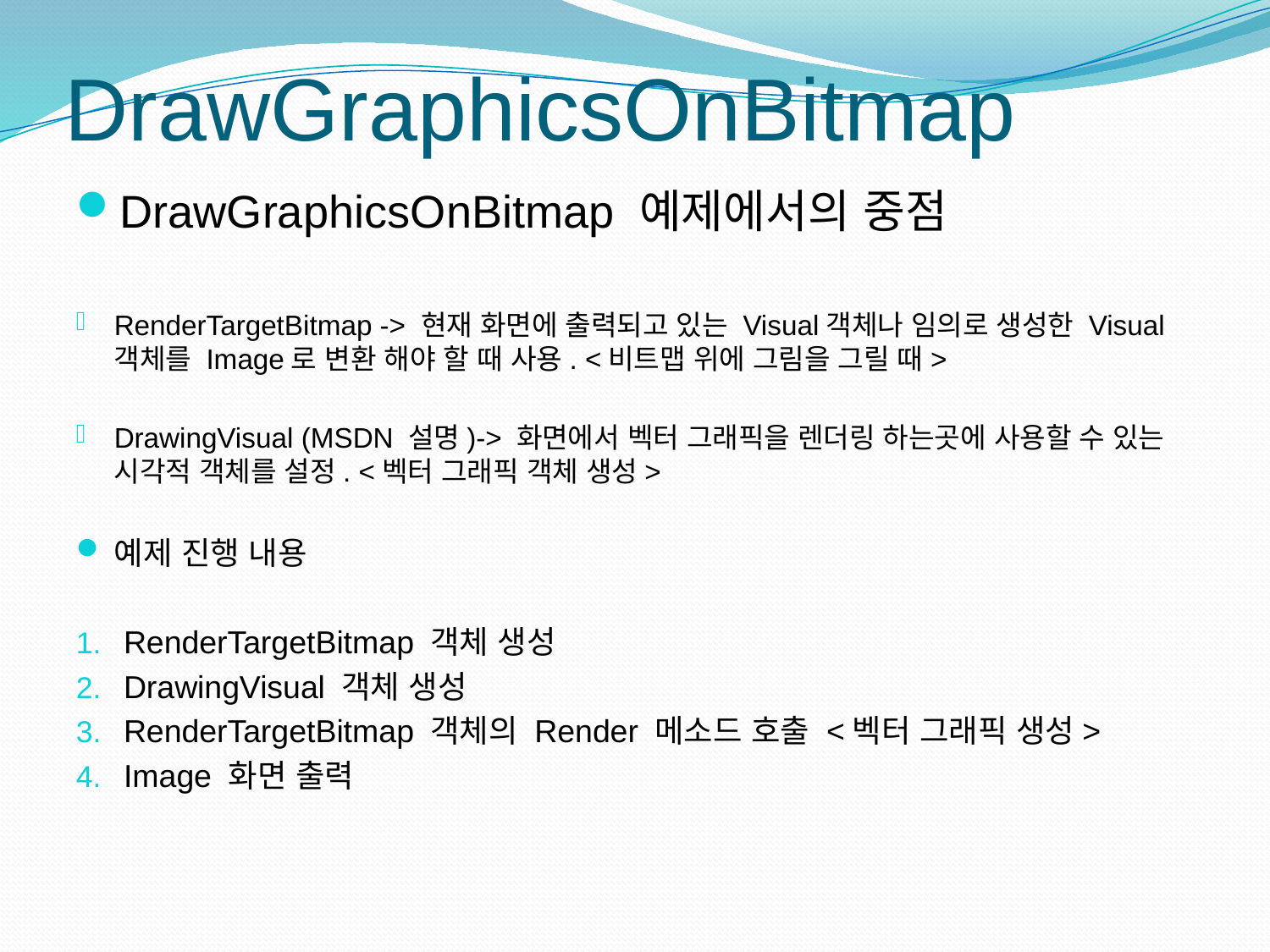

# DrawGraphicsOnBitmap
DrawGraphicsOnBitmap 예제에서의 중점

RenderTargetBitmap -> 현재 화면에 출력되고 있는 Visual객체나 임의로 생성한 Visual 객체를 Image로 변환 해야 할 때 사용. <비트맵 위에 그림을 그릴 때>

DrawingVisual (MSDN 설명)-> 화면에서 벡터 그래픽을 렌더링 하는곳에 사용할 수 있는 시각적 객체를 설정. <벡터 그래픽 객체 생성>

예제 진행 내용

RenderTargetBitmap 객체 생성
DrawingVisual 객체 생성
RenderTargetBitmap 객체의 Render 메소드 호출 <벡터 그래픽 생성>
Image 화면 출력